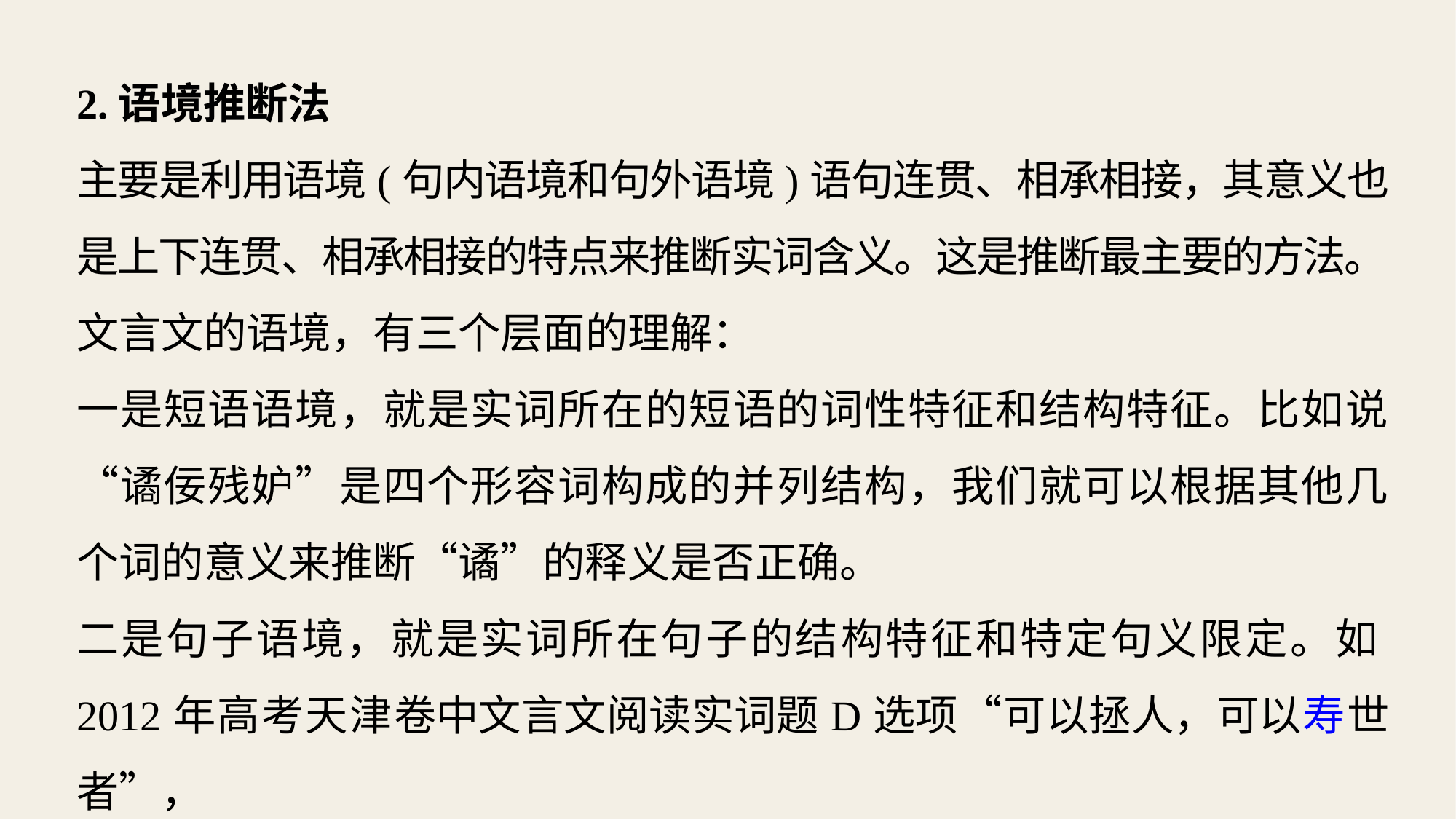

2.语境推断法
主要是利用语境(句内语境和句外语境)语句连贯、相承相接，其意义也是上下连贯、相承相接的特点来推断实词含义。这是推断最主要的方法。
文言文的语境，有三个层面的理解：
一是短语语境，就是实词所在的短语的词性特征和结构特征。比如说“谲佞残妒”是四个形容词构成的并列结构，我们就可以根据其他几个词的意义来推断“谲”的释义是否正确。
二是句子语境，就是实词所在句子的结构特征和特定句义限定。如2012年高考天津卷中文言文阅读实词题D选项“可以拯人，可以寿世者”，